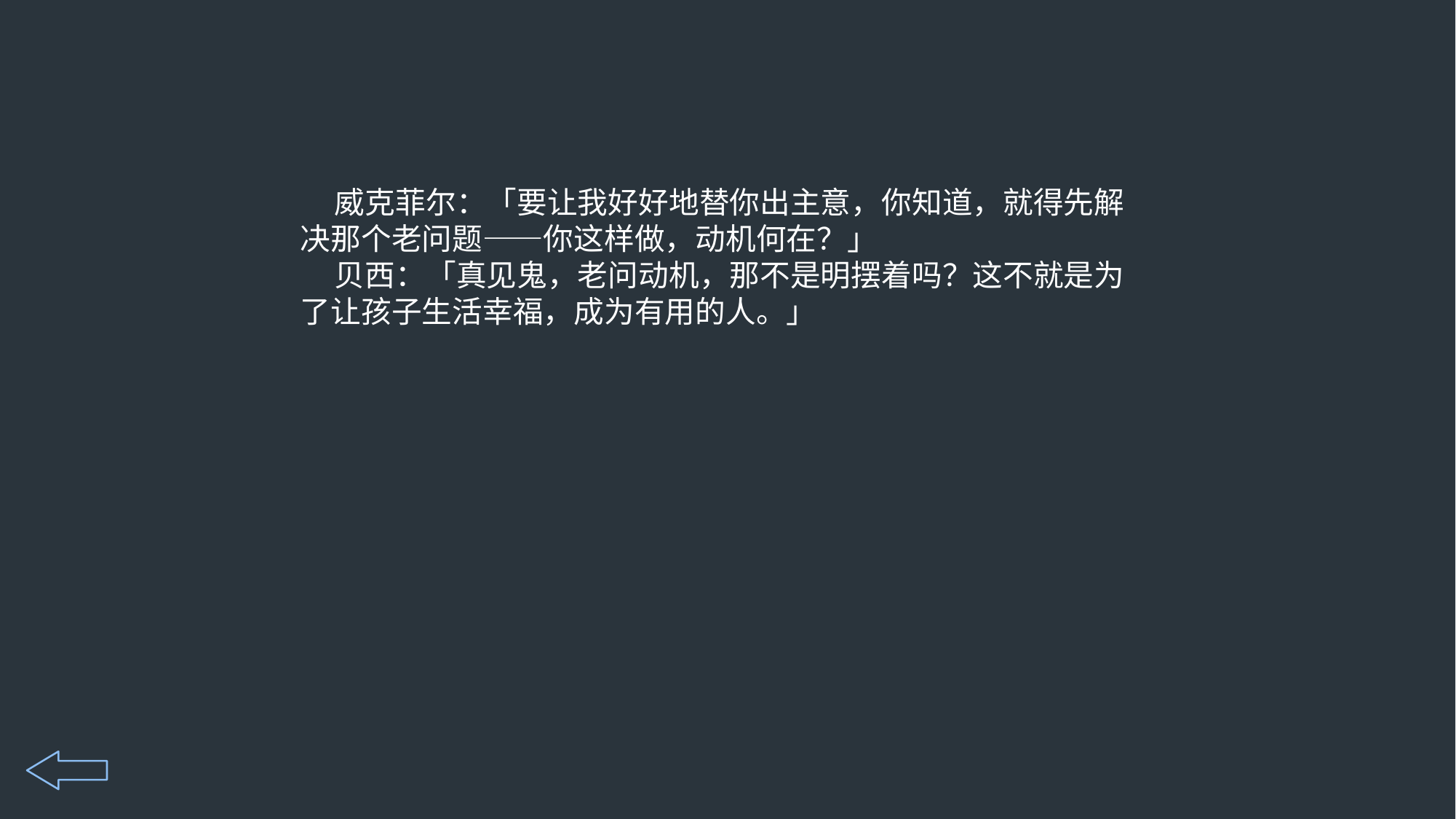

威克菲尔：「要让我好好地替你出主意，你知道，就得先解决那个老问题——你这样做，动机何在？」
    贝西：「真见鬼，老问动机，那不是明摆着吗？这不就是为了让孩子生活幸福，成为有用的人。」